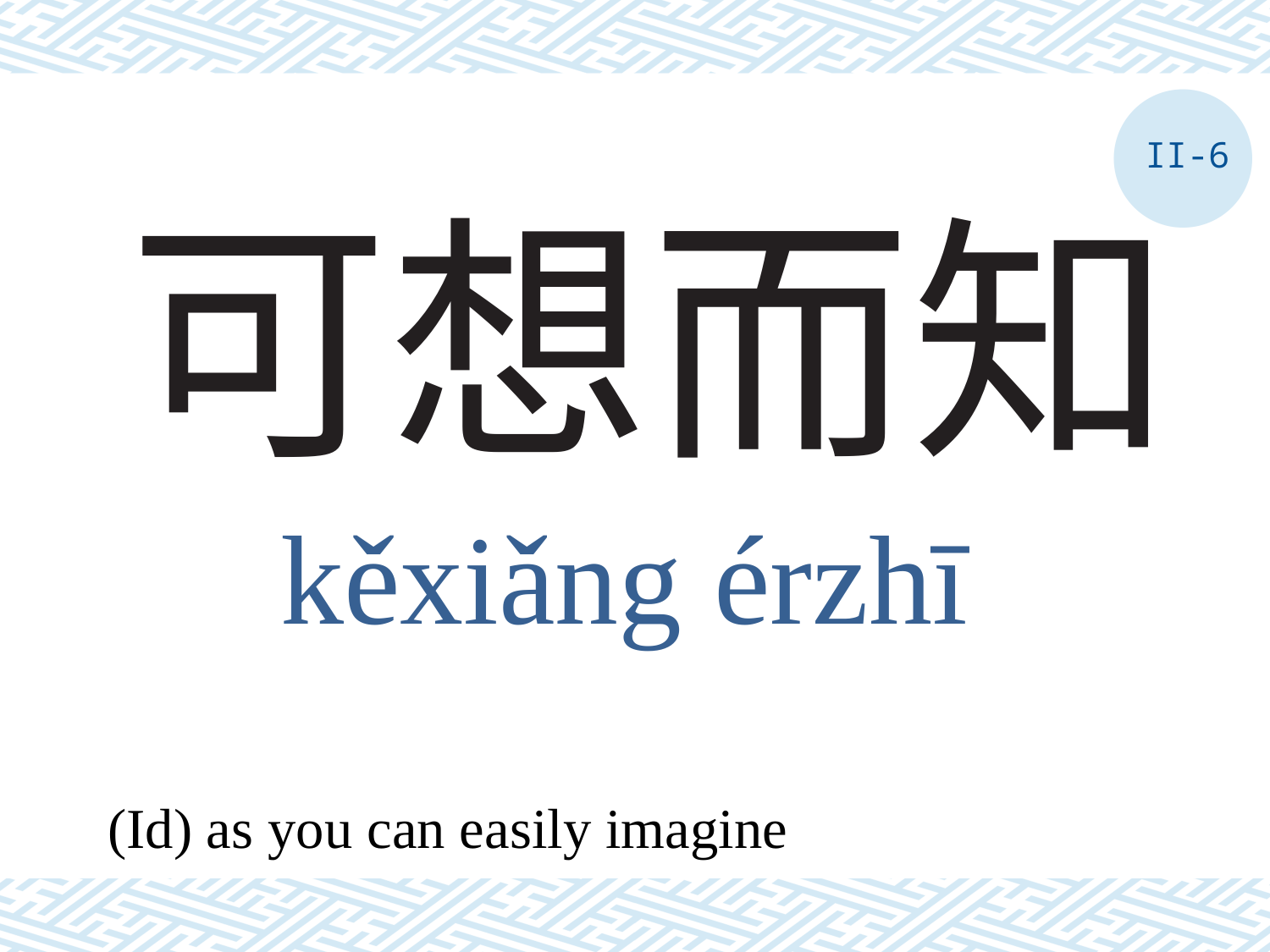

II-6

# 可想而知
kěxiǎng érzhī
(Id) as you can easily imagine